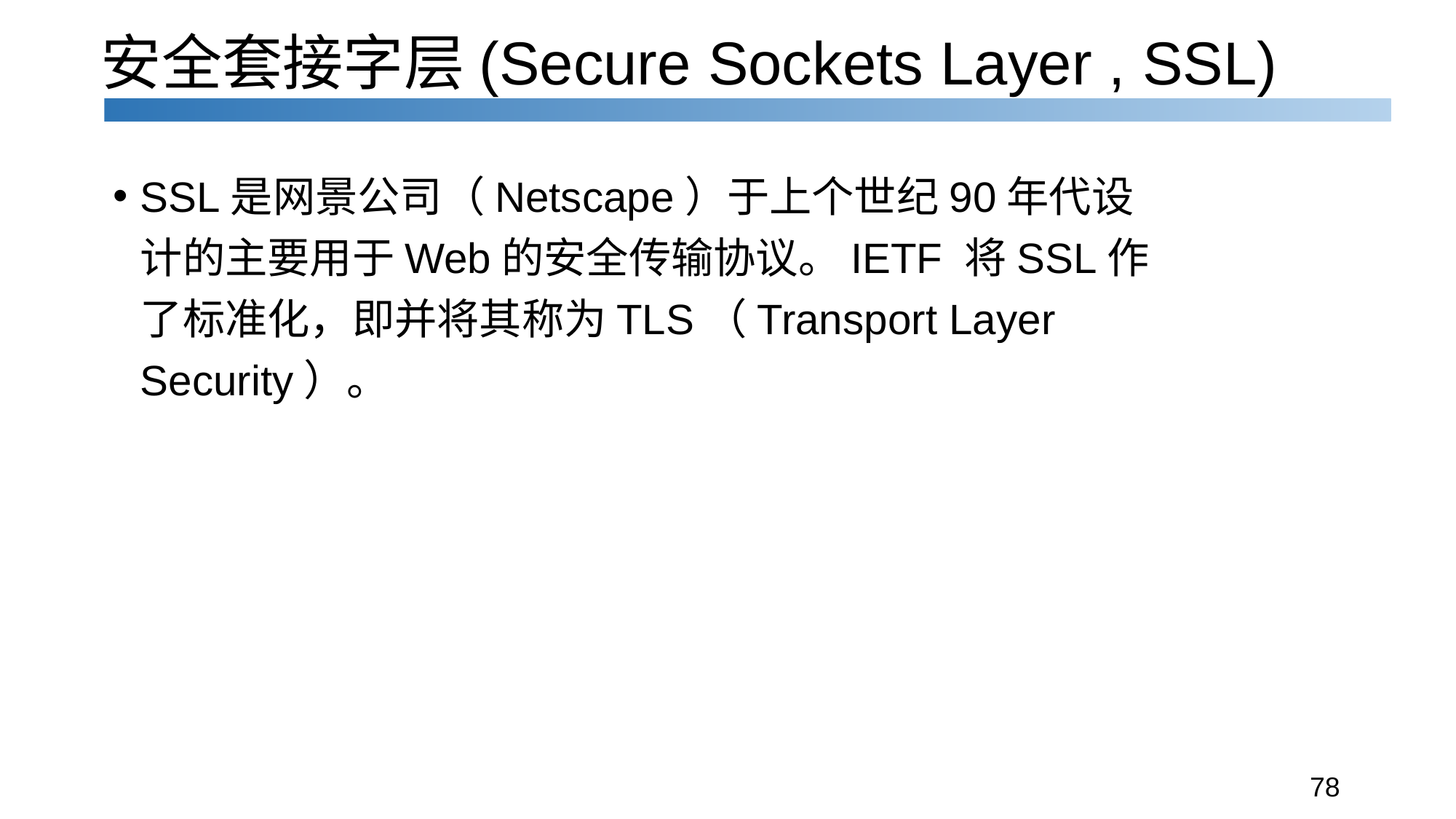

# 安全套接字层(Secure Sockets Layer , SSL)

SSL是网景公司（Netscape）于上个世纪90年代设计的主要用于Web的安全传输协议。IETF 将SSL作了标准化，即并将其称为TLS（Transport Layer Security）。
78